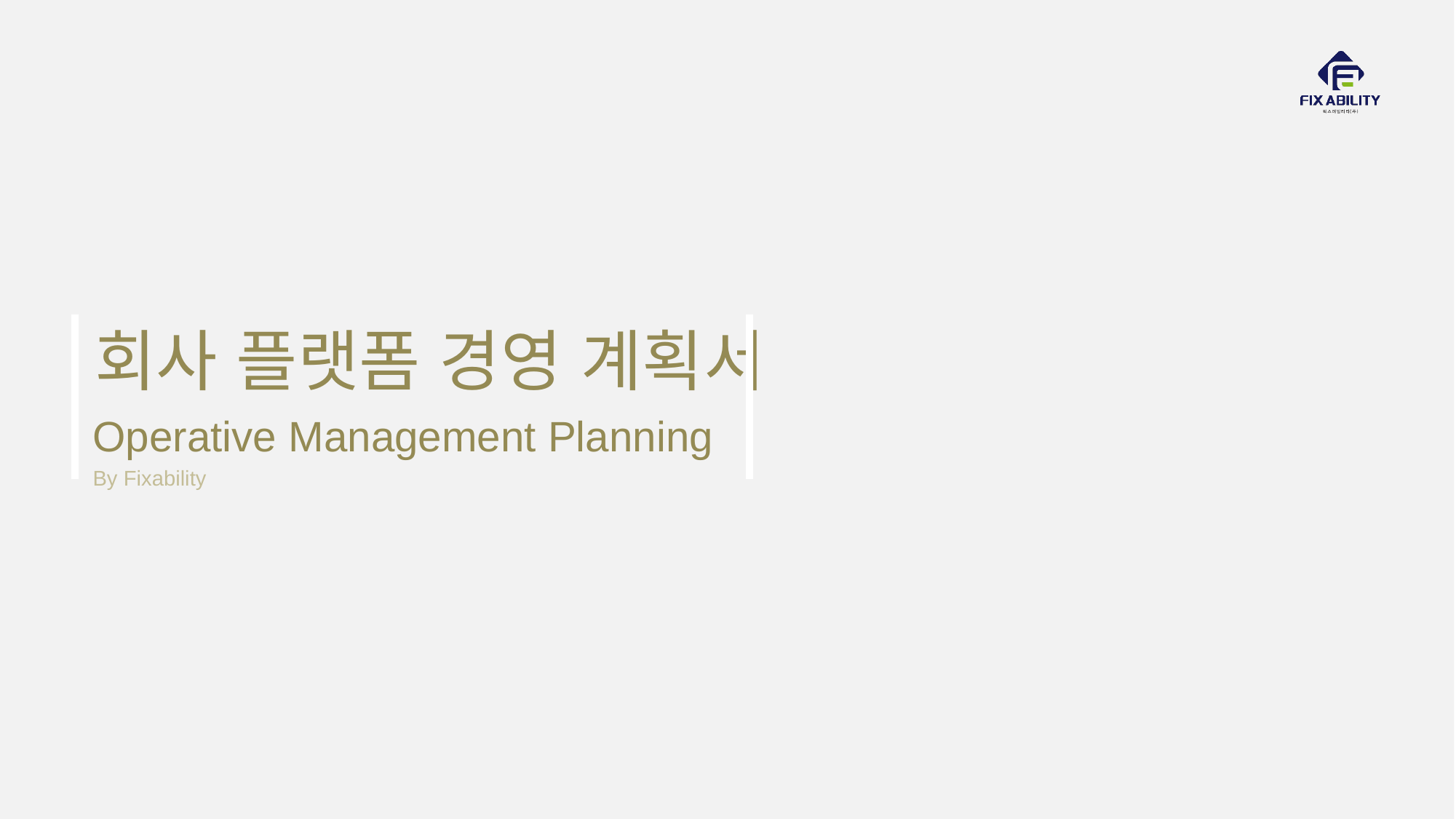

# 회사 플랫폼 경영 계획서

Operative Management Planning
By Fixability